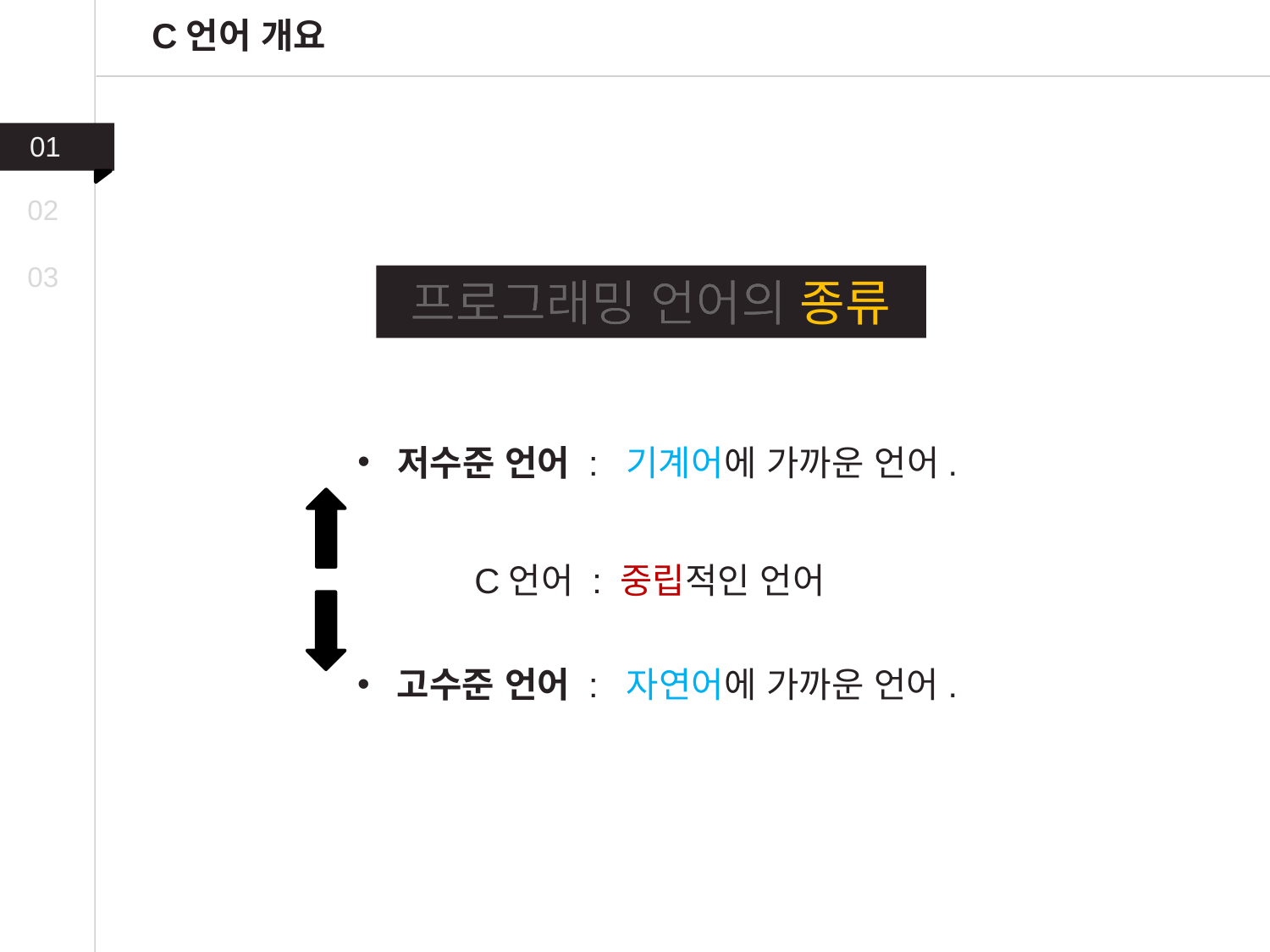

C언어 개요
01

02
03
프로그래밍 언어의 종류

저수준 언어 :  기계어에 가까운 언어.

            C언어 : 중립적인 언어

고수준 언어 :  자연어에 가까운 언어.